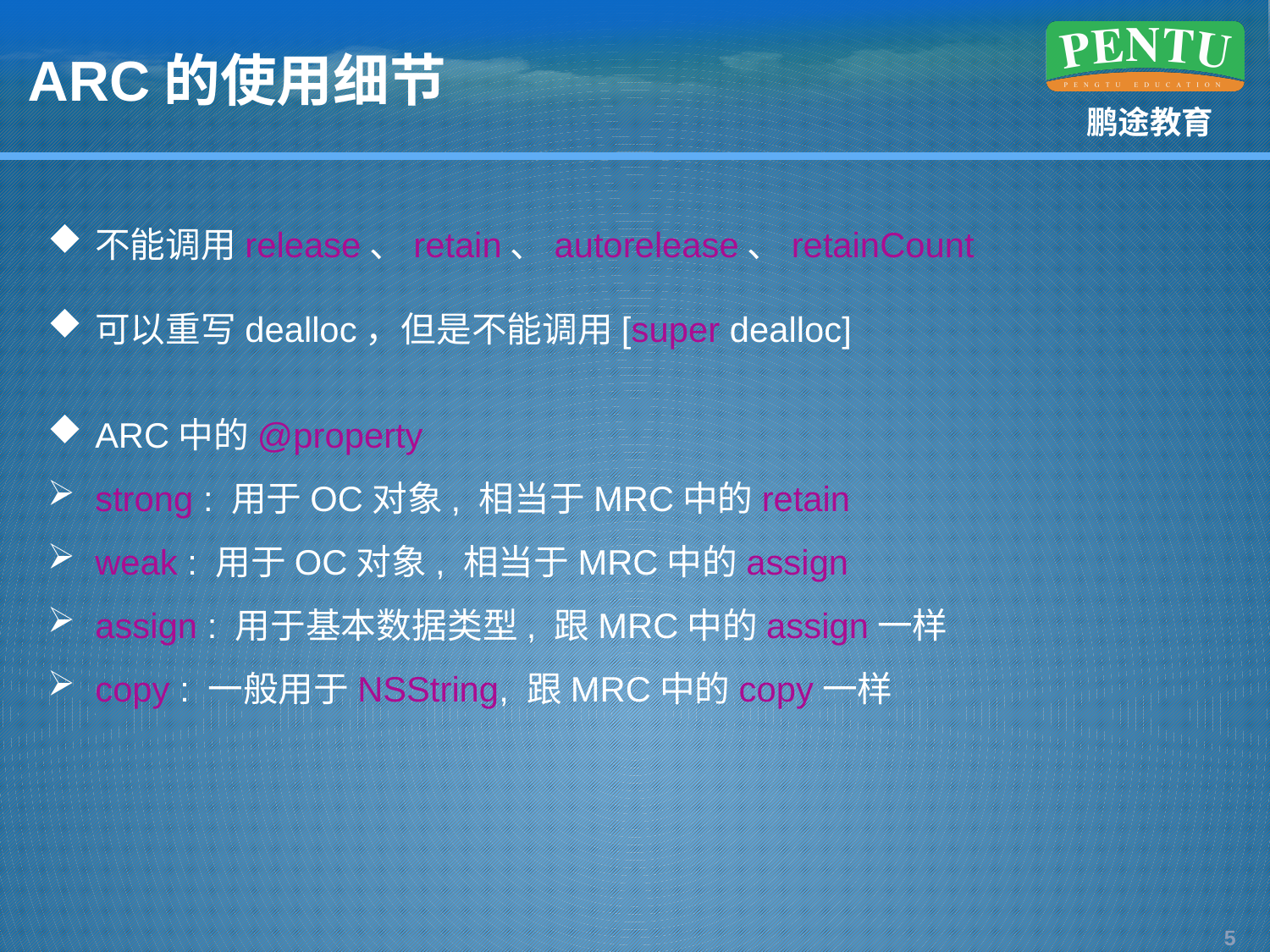

# ARC的使用细节
不能调用release、retain、autorelease、retainCount

可以重写dealloc，但是不能调用[super dealloc]

ARC中的@property
strong : 用于OC对象, 相当于MRC中的retain
weak : 用于OC对象, 相当于MRC中的assign
assign : 用于基本数据类型, 跟MRC中的assign一样
copy : 一般用于NSString, 跟MRC中的copy一样
5